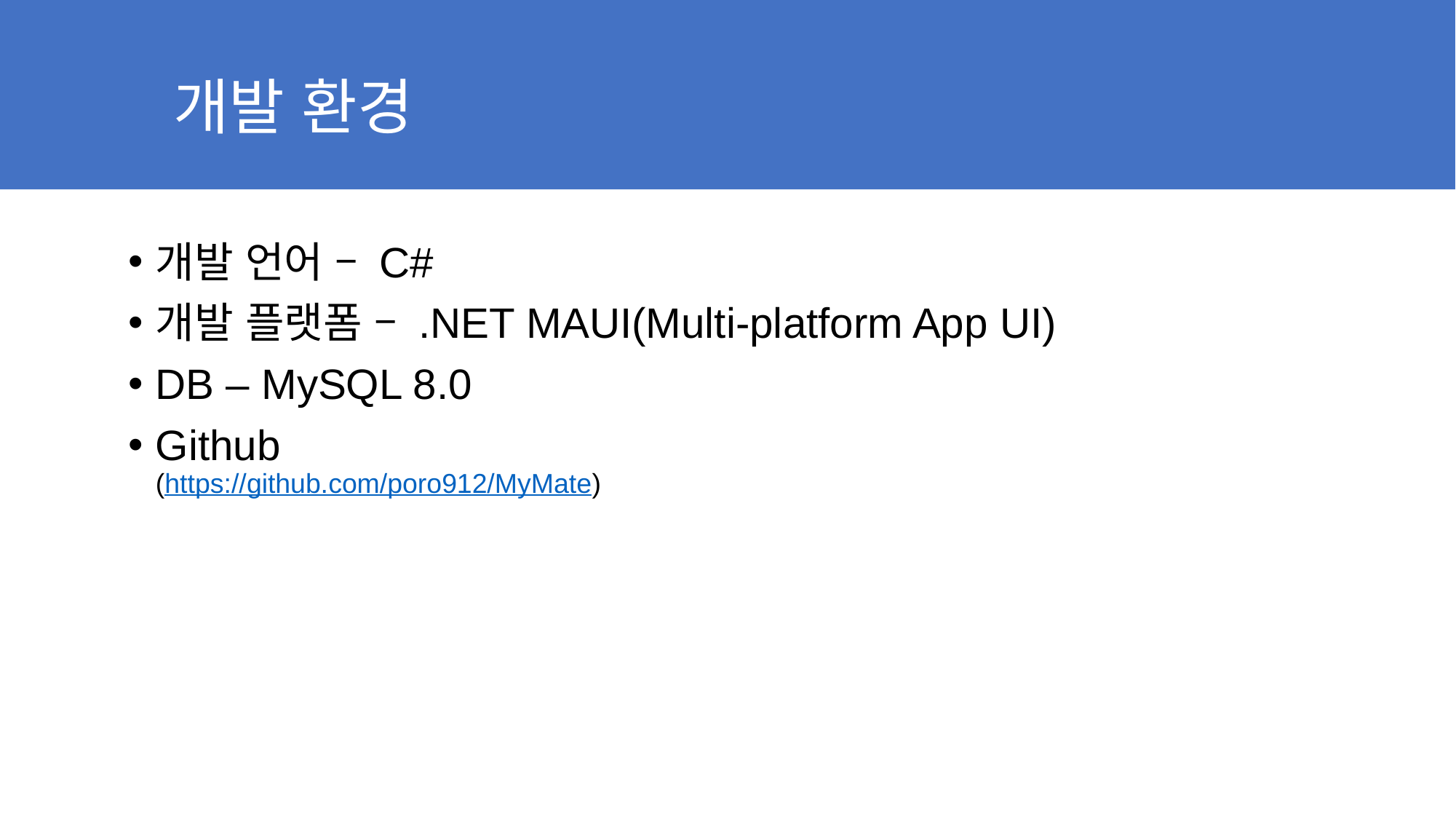

# 개발 환경
개발 언어 – C#
개발 플랫폼 – .NET MAUI(Multi-platform App UI)
DB – MySQL 8.0
Github
(https://github.com/poro912/MyMate)